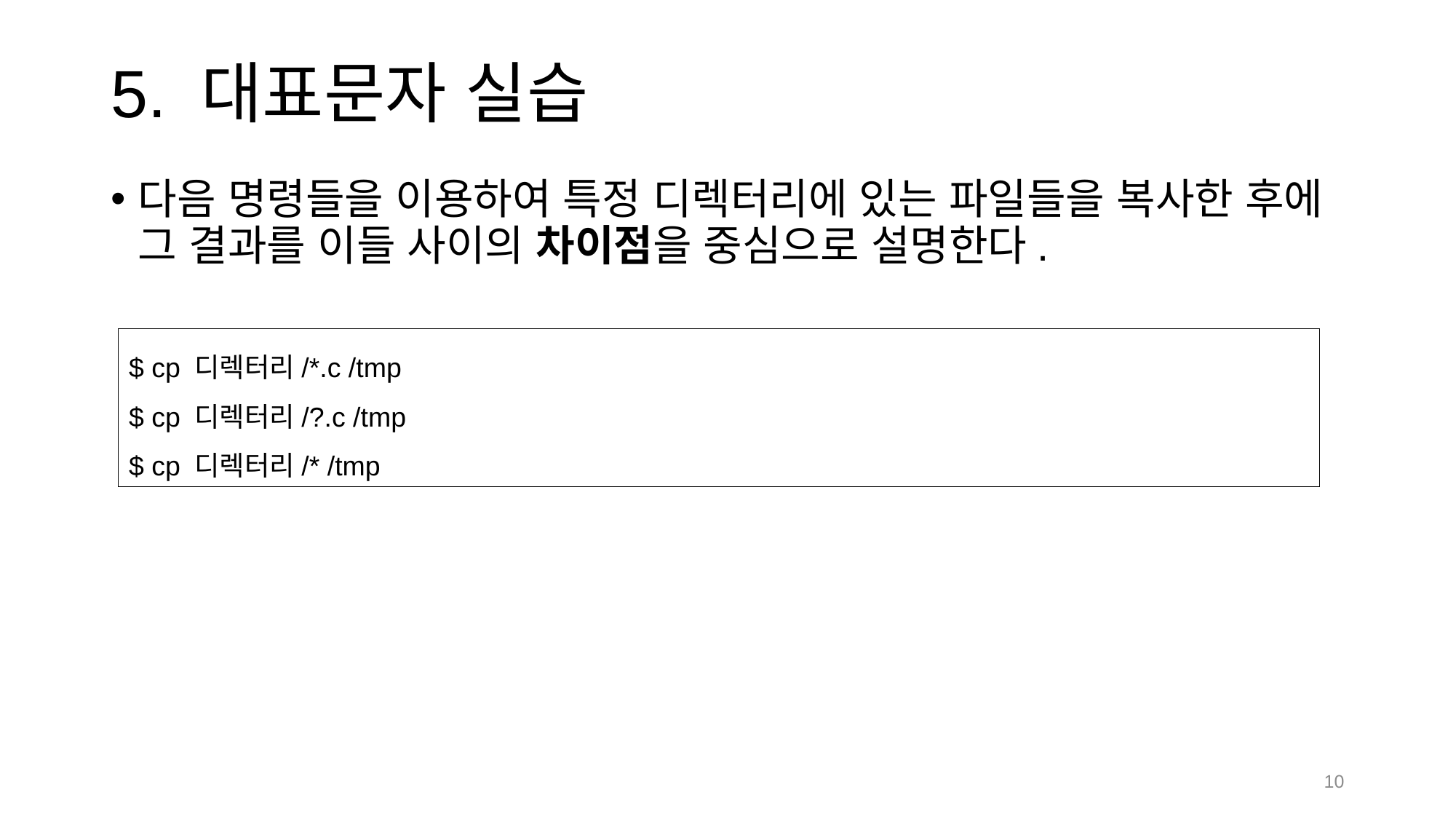

# 5. 대표문자 실습
다음 명령들을 이용하여 특정 디렉터리에 있는 파일들을 복사한 후에 그 결과를 이들 사이의 차이점을 중심으로 설명한다.
$ cp 디렉터리/*.c /tmp
$ cp 디렉터리/?.c /tmp
$ cp 디렉터리/* /tmp
10